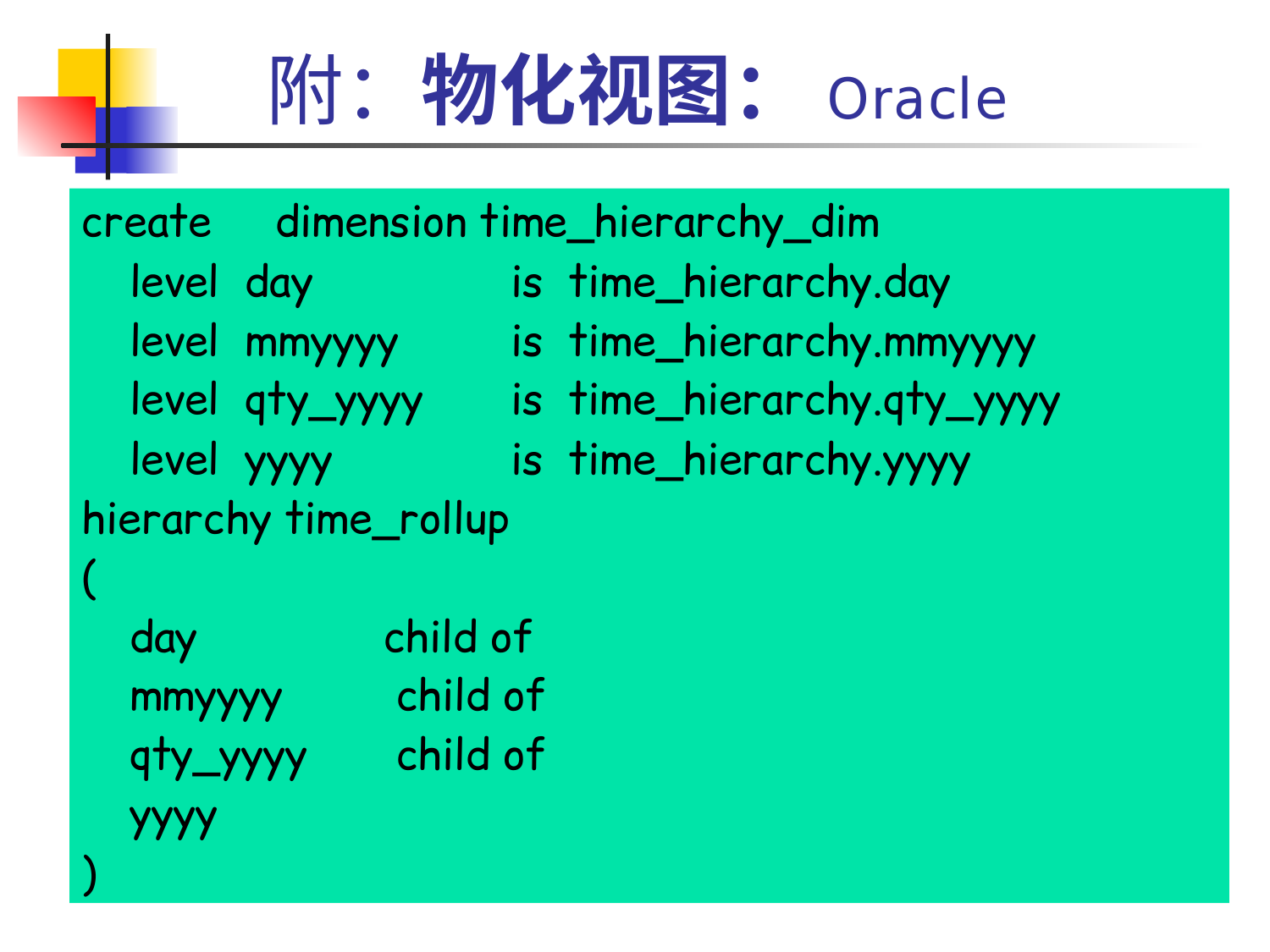

# 附：物化视图：Oracle
create     dimension time_hierarchy_dim
	level  day 		is  time_hierarchy.day
	level  mmyyyy	is  time_hierarchy.mmyyyy
	level  qty_yyyy	is  time_hierarchy.qty_yyyy
	level  yyyy		is  time_hierarchy.yyyy
hierarchy time_rollup
(
	day		child of
	mmyyyy	 child of
	qty_yyyy	 child of
	yyyy
)